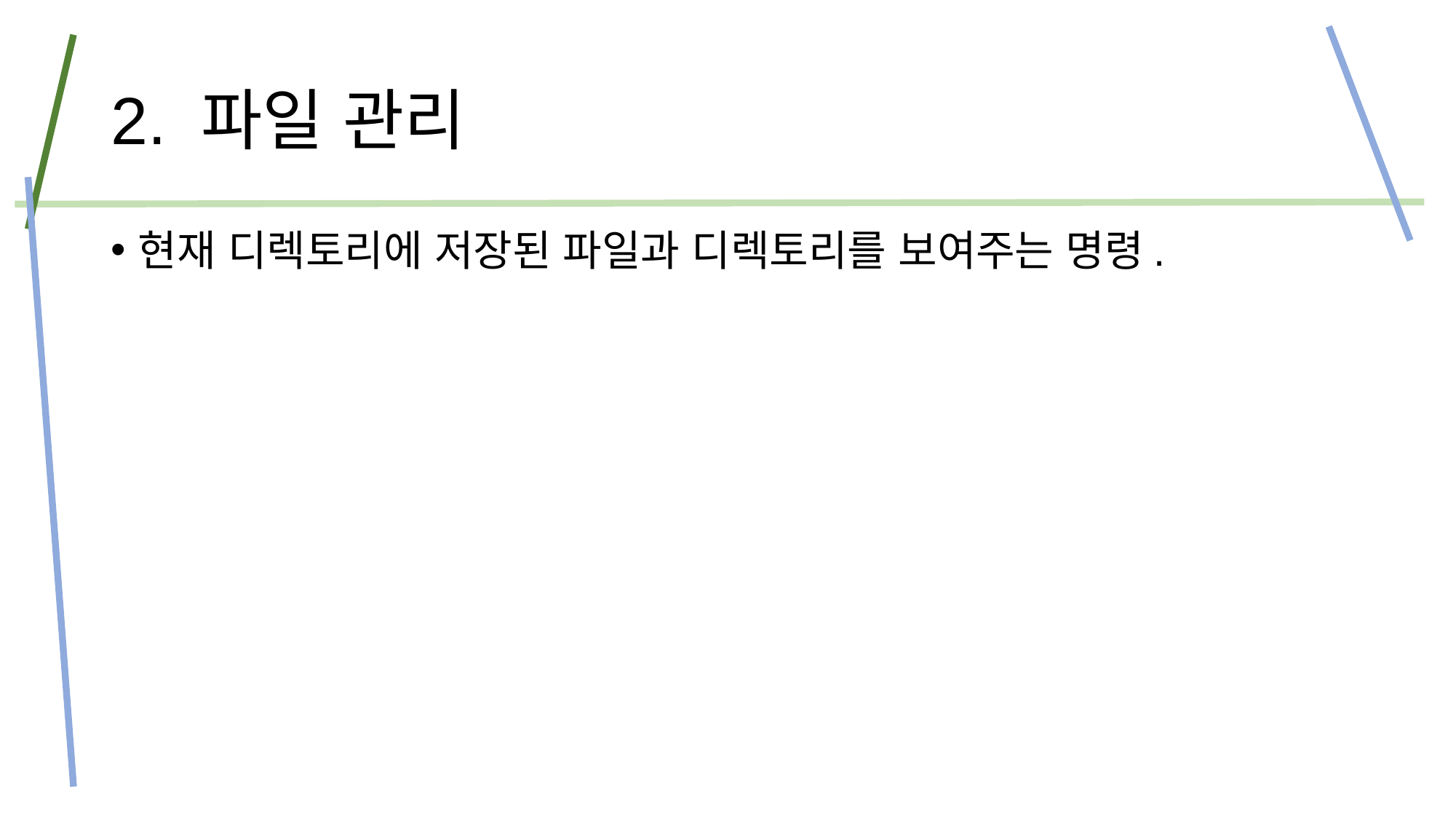

# 2. 파일 관리
현재 디렉토리에 저장된 파일과 디렉토리를 보여주는 명령.